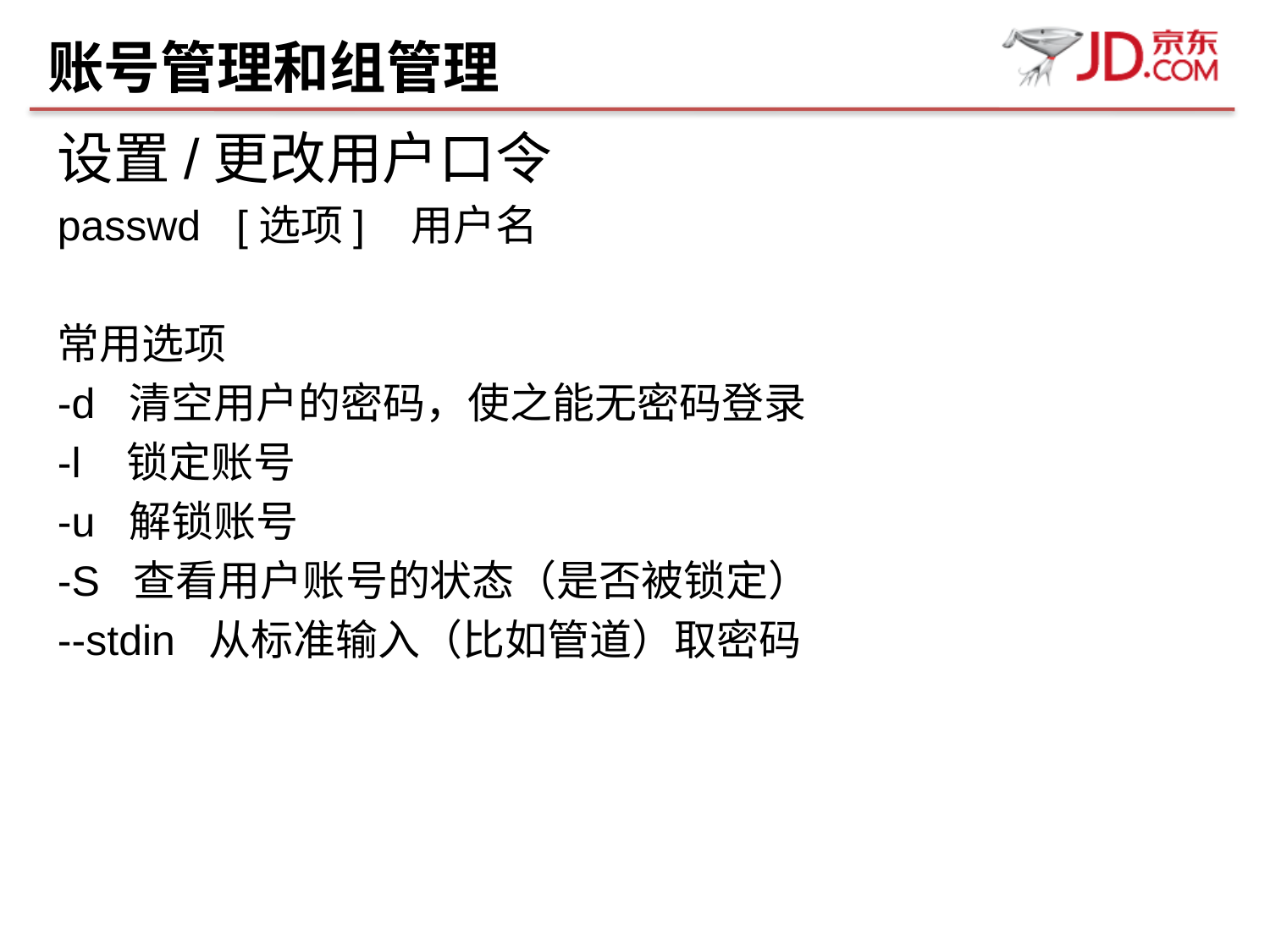

# 账号管理和组管理
设置/更改用户口令
passwd   [选项]   用户名

常用选项
-d  清空用户的密码，使之能无密码登录
-l   锁定账号
-u  解锁账号
-S  查看用户账号的状态（是否被锁定）
--stdin  从标准输入（比如管道）取密码